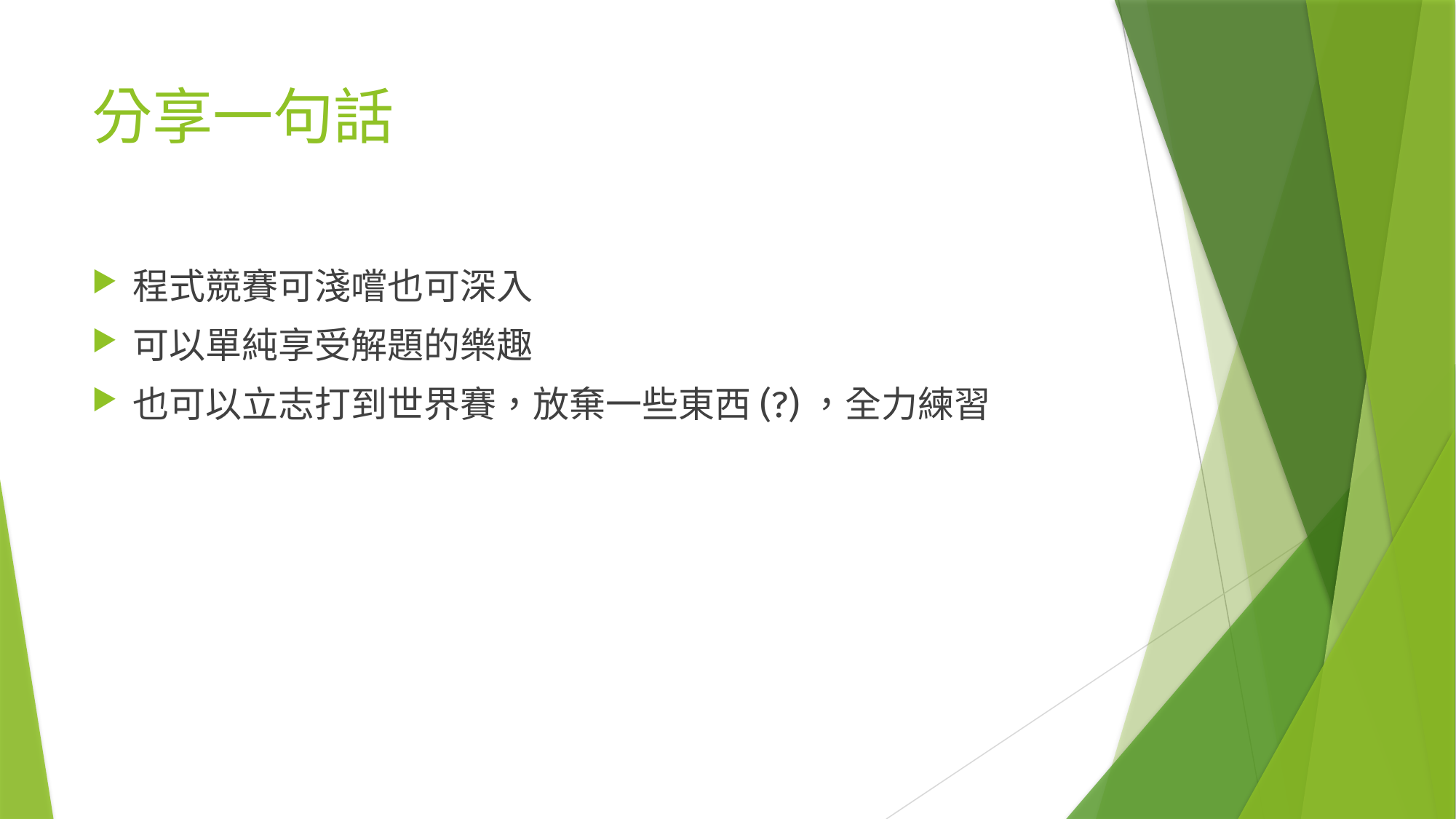

# 分享一句話
程式競賽可淺嚐也可深入
可以單純享受解題的樂趣
也可以立志打到世界賽，放棄一些東西(?)，全力練習